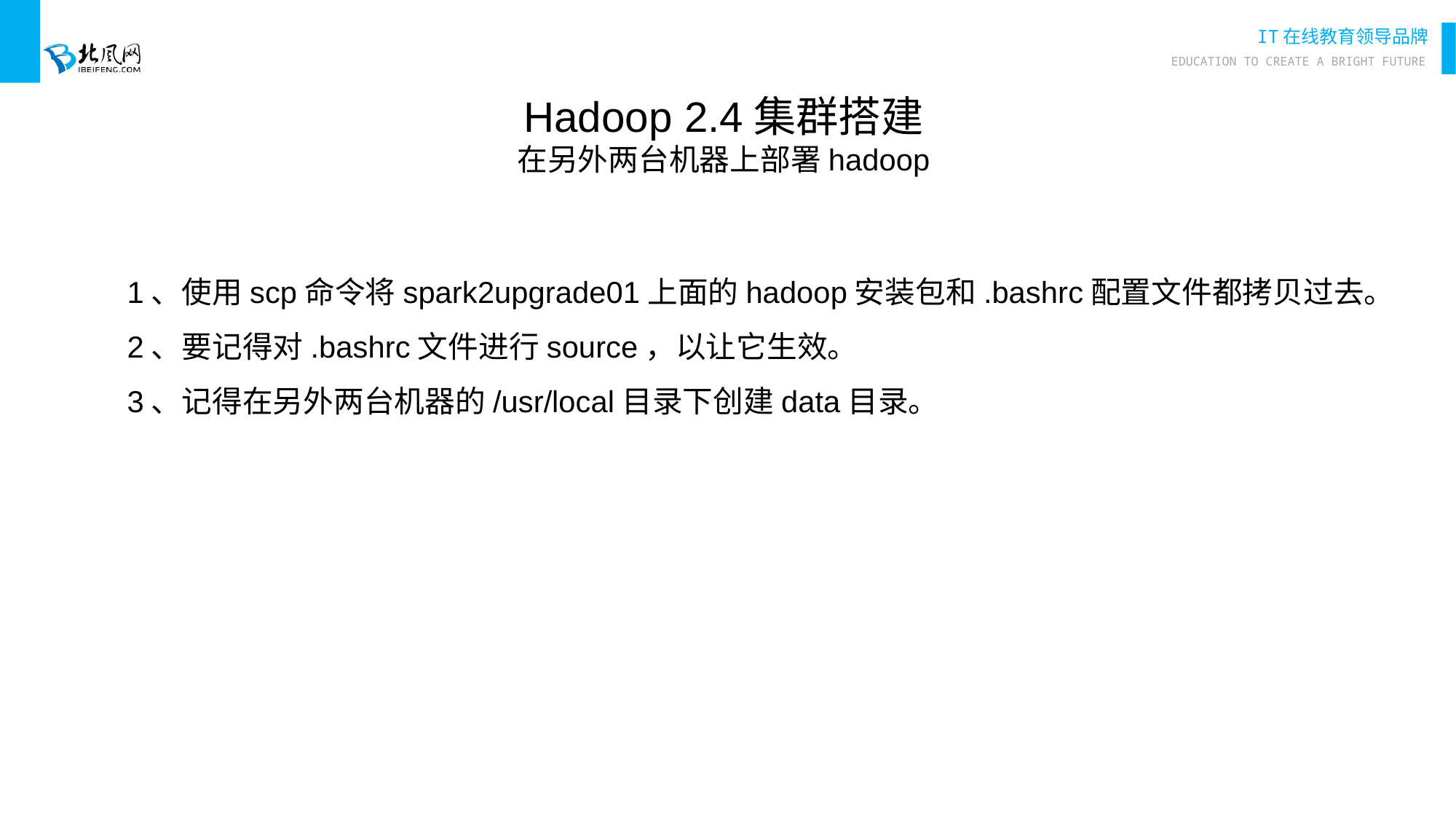

Hadoop 2.4集群搭建
在另外两台机器上部署hadoop
1、使用scp命令将spark2upgrade01上面的hadoop安装包和.bashrc配置文件都拷贝过去。
2、要记得对.bashrc文件进行source，以让它生效。
3、记得在另外两台机器的/usr/local目录下创建data目录。